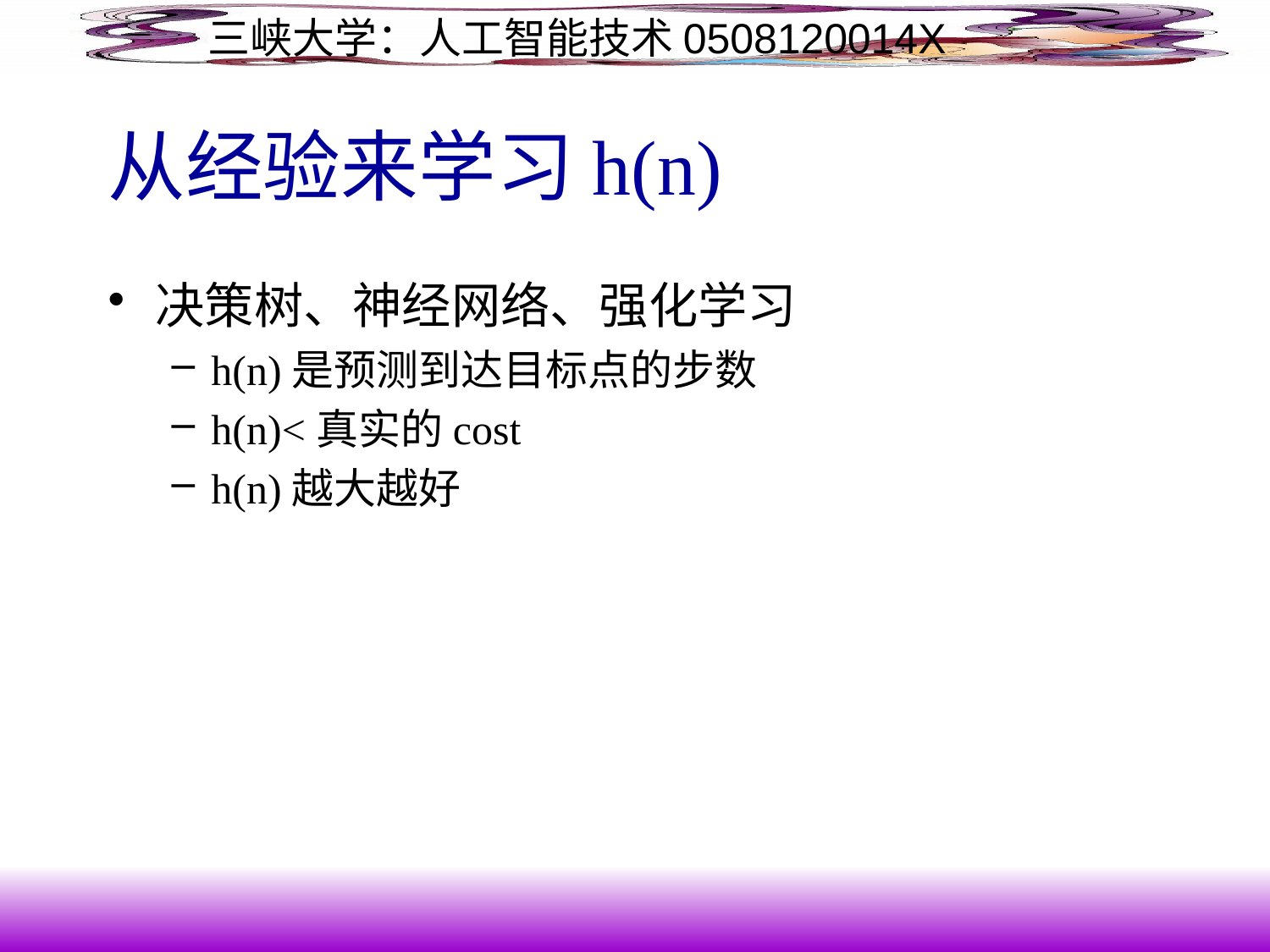

# 从经验来学习h(n)
决策树、神经网络、强化学习
h(n)是预测到达目标点的步数
h(n)<真实的cost
h(n)越大越好